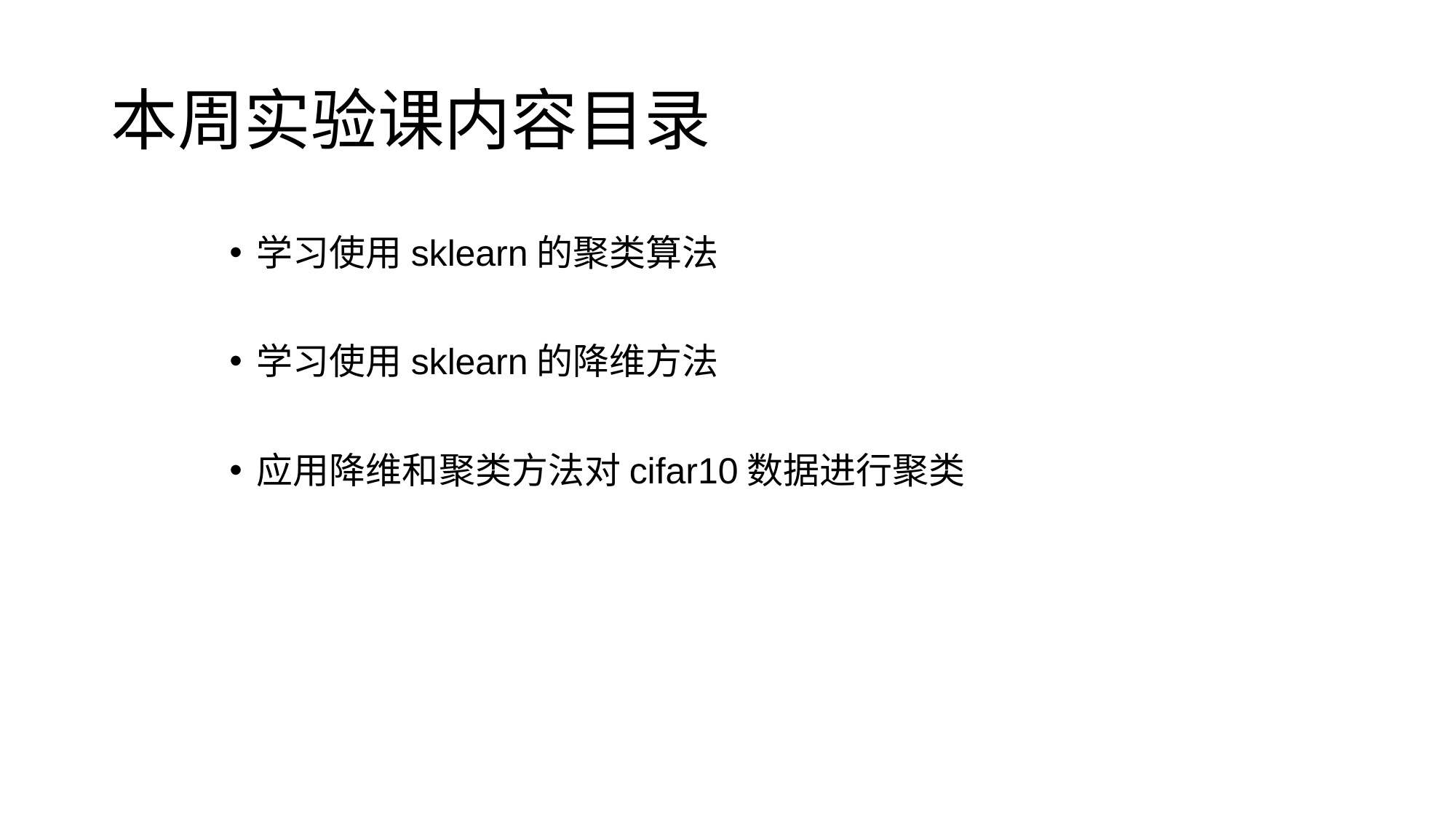

# 本周实验课内容目录
学习使用sklearn的聚类算法

学习使用sklearn的降维方法

应用降维和聚类方法对cifar10数据进行聚类